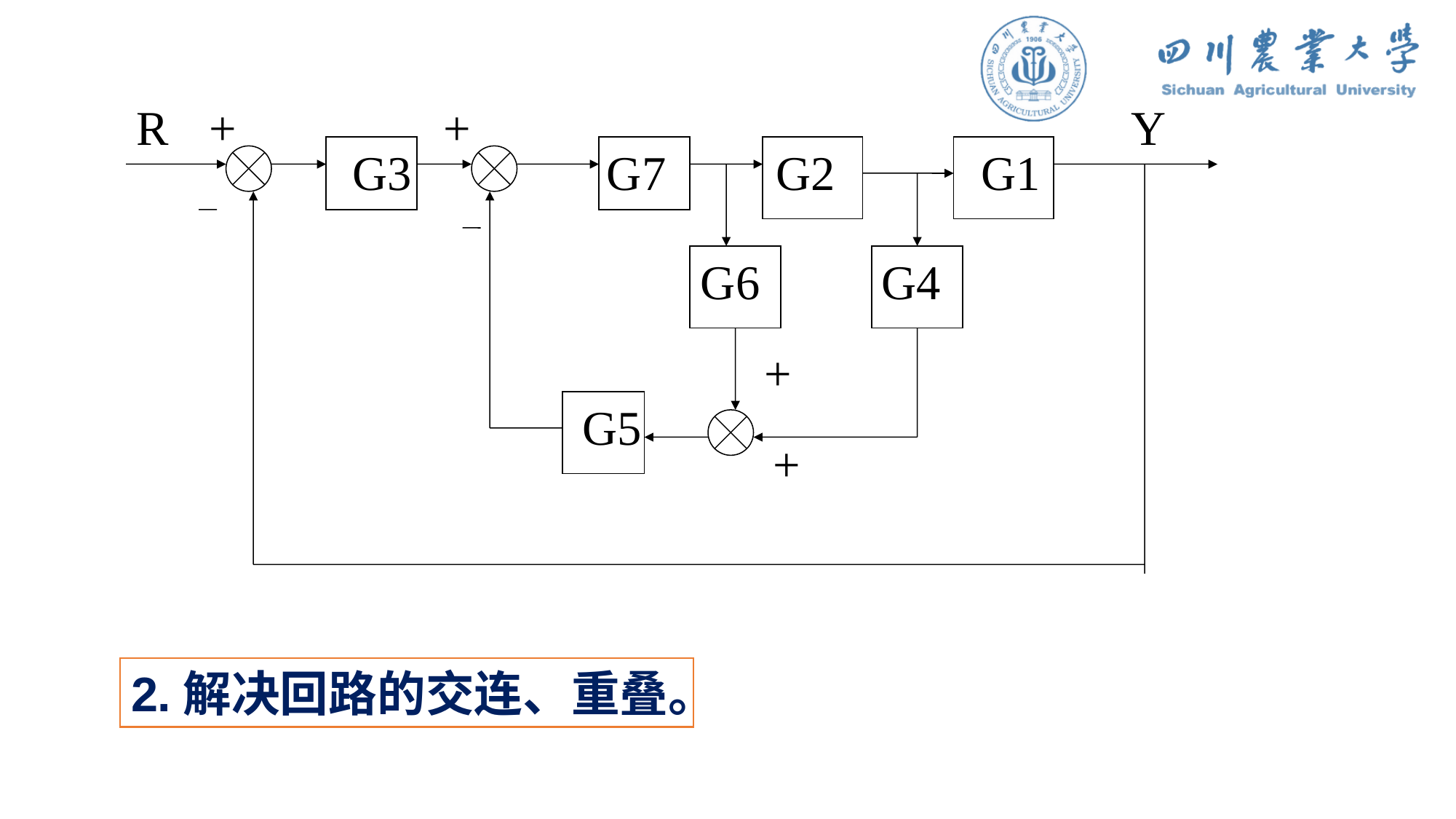

R
+                 +
    Y

G3                G7         G2            G1

G6          G4

+

G5

+

2.解决回路的交连、重叠。